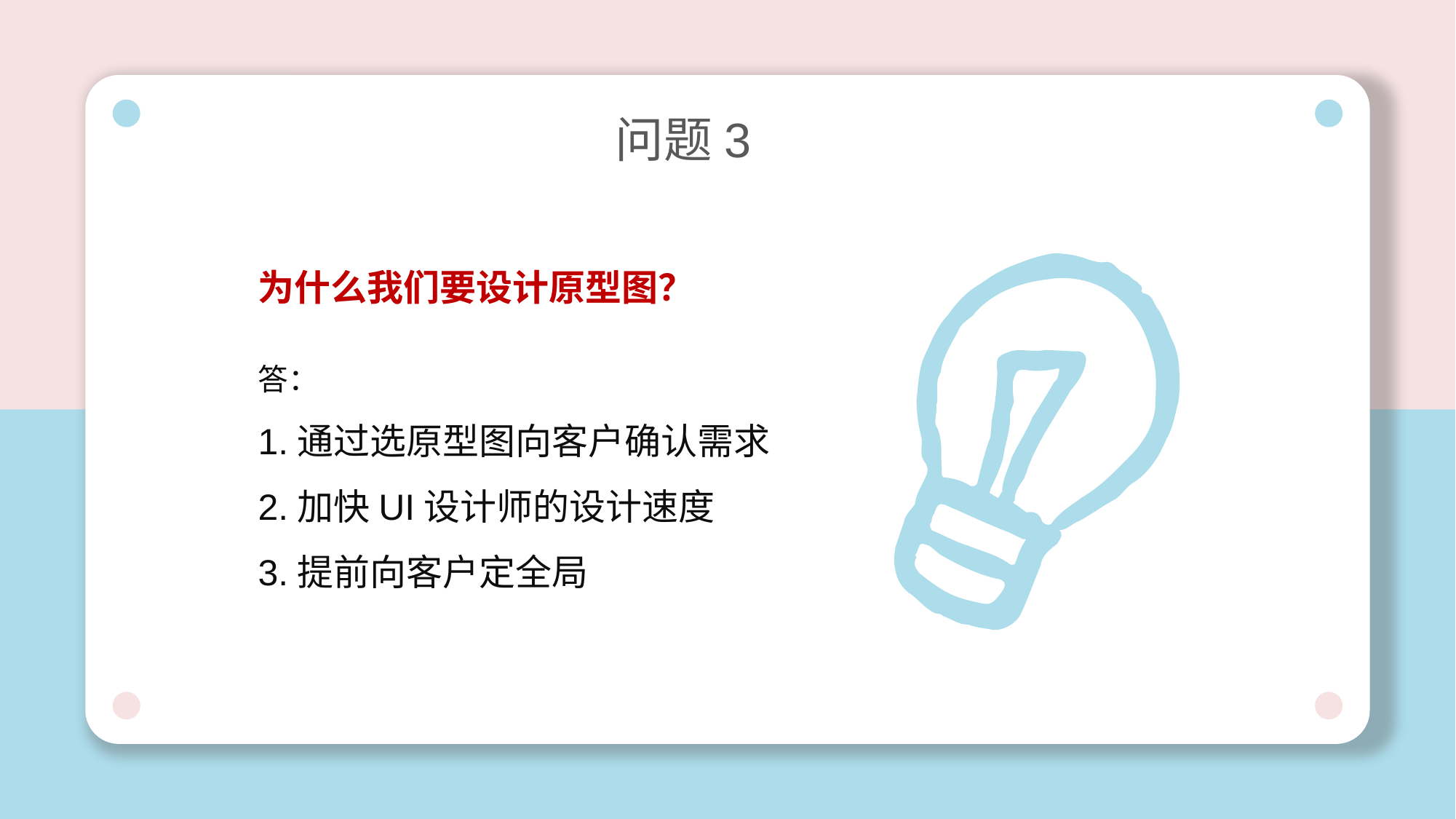

问题3
为什么我们要设计原型图？

答：
1.通过选原型图向客户确认需求
2.加快UI设计师的设计速度
3.提前向客户定全局